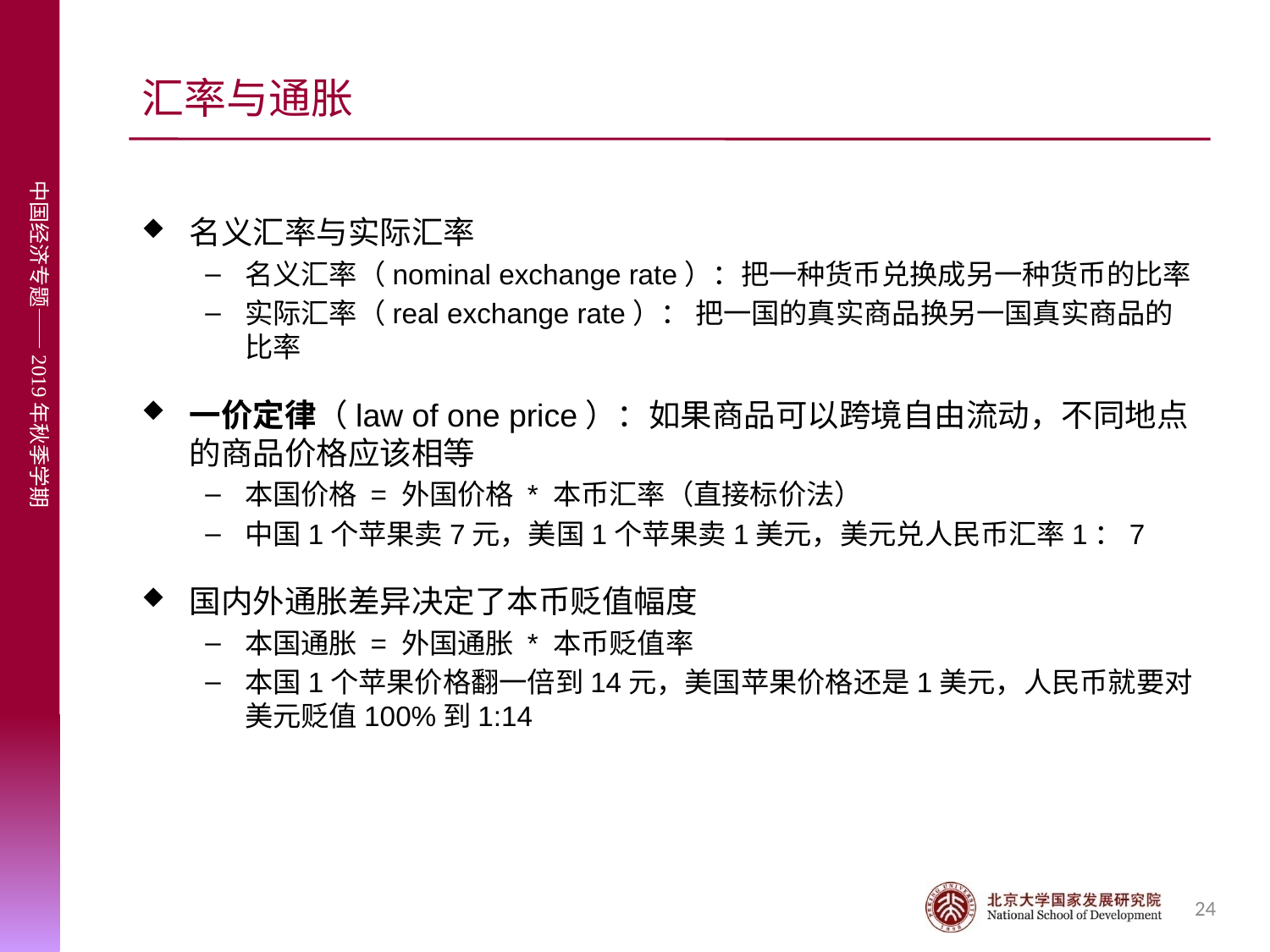

# 汇率与通胀
名义汇率与实际汇率
名义汇率（nominal exchange rate）：把一种货币兑换成另一种货币的比率
实际汇率（real exchange rate）： 把一国的真实商品换另一国真实商品的比率
一价定律（law of one price）：如果商品可以跨境自由流动，不同地点的商品价格应该相等
本国价格 = 外国价格 * 本币汇率（直接标价法）
中国1个苹果卖7元，美国1个苹果卖1美元，美元兑人民币汇率1：7
国内外通胀差异决定了本币贬值幅度
本国通胀 = 外国通胀 * 本币贬值率
本国1个苹果价格翻一倍到14元，美国苹果价格还是1美元，人民币就要对美元贬值100%到1:14

24